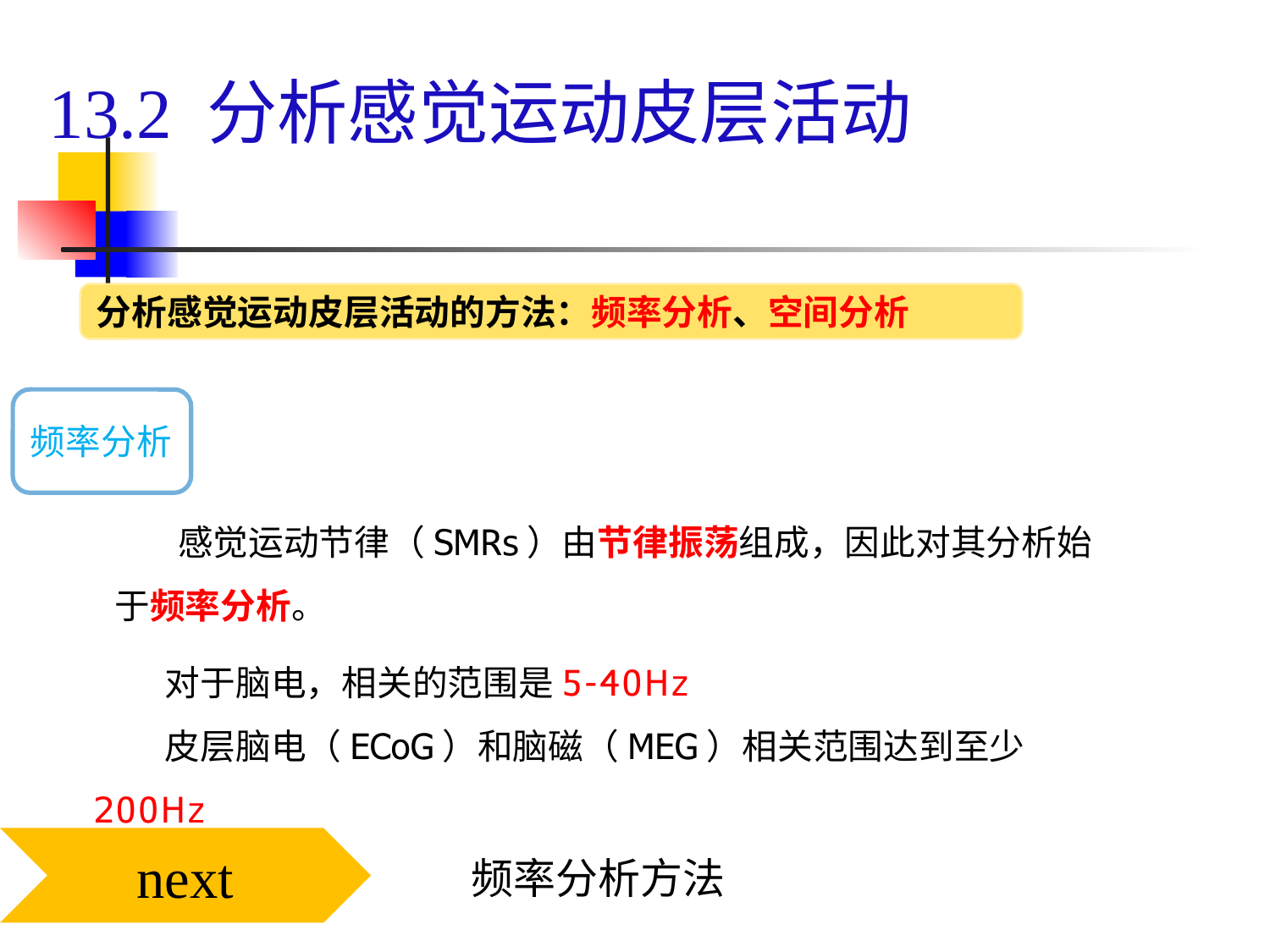

# 13.2 分析感觉运动皮层活动
分析感觉运动皮层活动的方法：频率分析、空间分析
频率分析
       感觉运动节律（SMRs）由节律振荡组成，因此对其分析始于频率分析。
        对于脑电，相关的范围是5-40Hz
        皮层脑电（ECoG）和脑磁（MEG）相关范围达到至少200Hz
next
频率分析方法